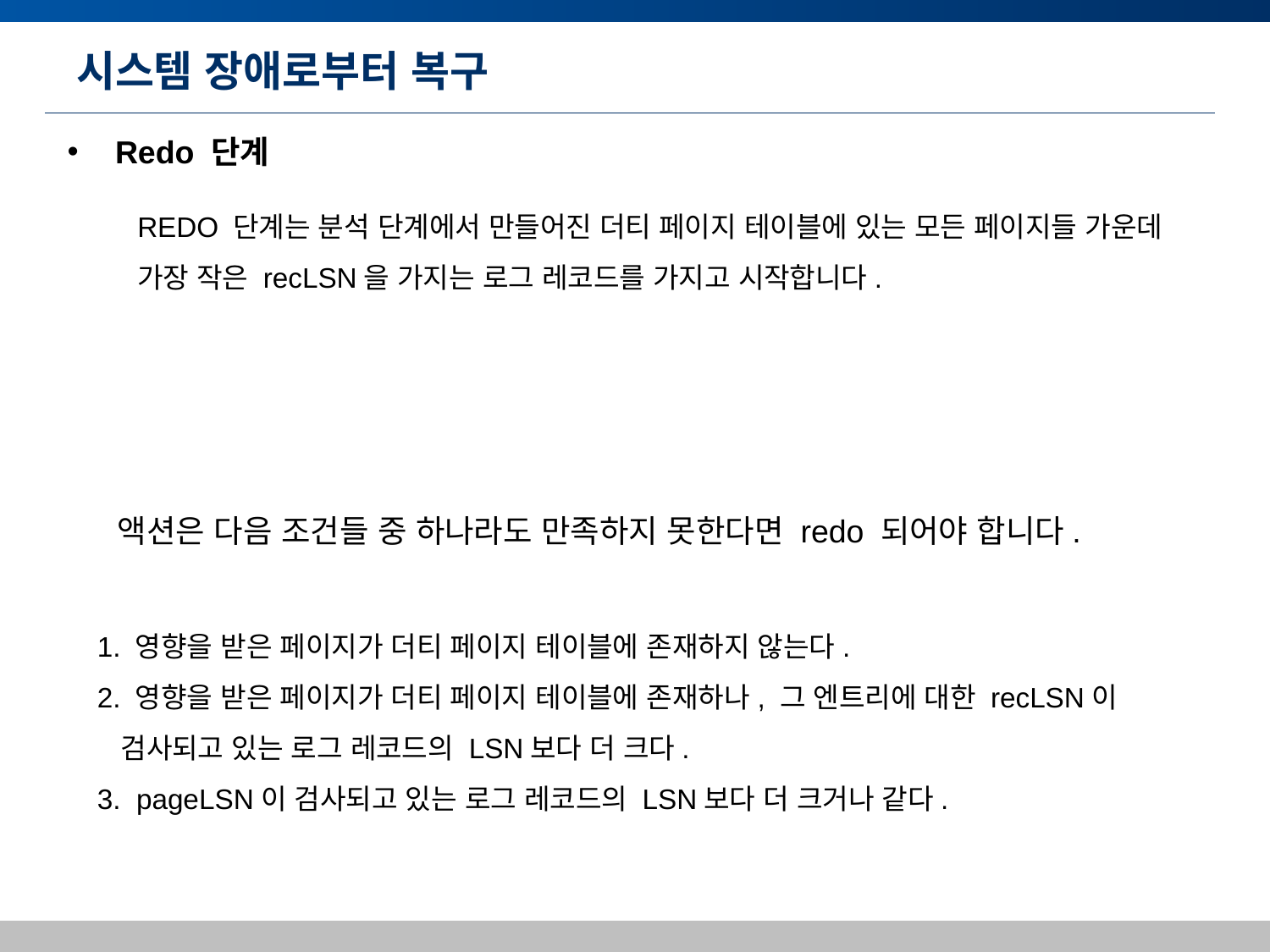

# 시스템 장애로부터 복구
  Redo 단계
REDO 단계는 분석 단계에서 만들어진 더티 페이지 테이블에 있는 모든 페이지들 가운데 가장 작은 recLSN을 가지는 로그 레코드를 가지고 시작합니다.
액션은 다음 조건들 중 하나라도 만족하지 못한다면 redo 되어야 합니다.
1. 영향을 받은 페이지가 더티 페이지 테이블에 존재하지 않는다.
2. 영향을 받은 페이지가 더티 페이지 테이블에 존재하나, 그 엔트리에 대한 recLSN이
   검사되고 있는 로그 레코드의 LSN보다 더 크다.
3.  pageLSN이 검사되고 있는 로그 레코드의 LSN보다 더 크거나 같다.